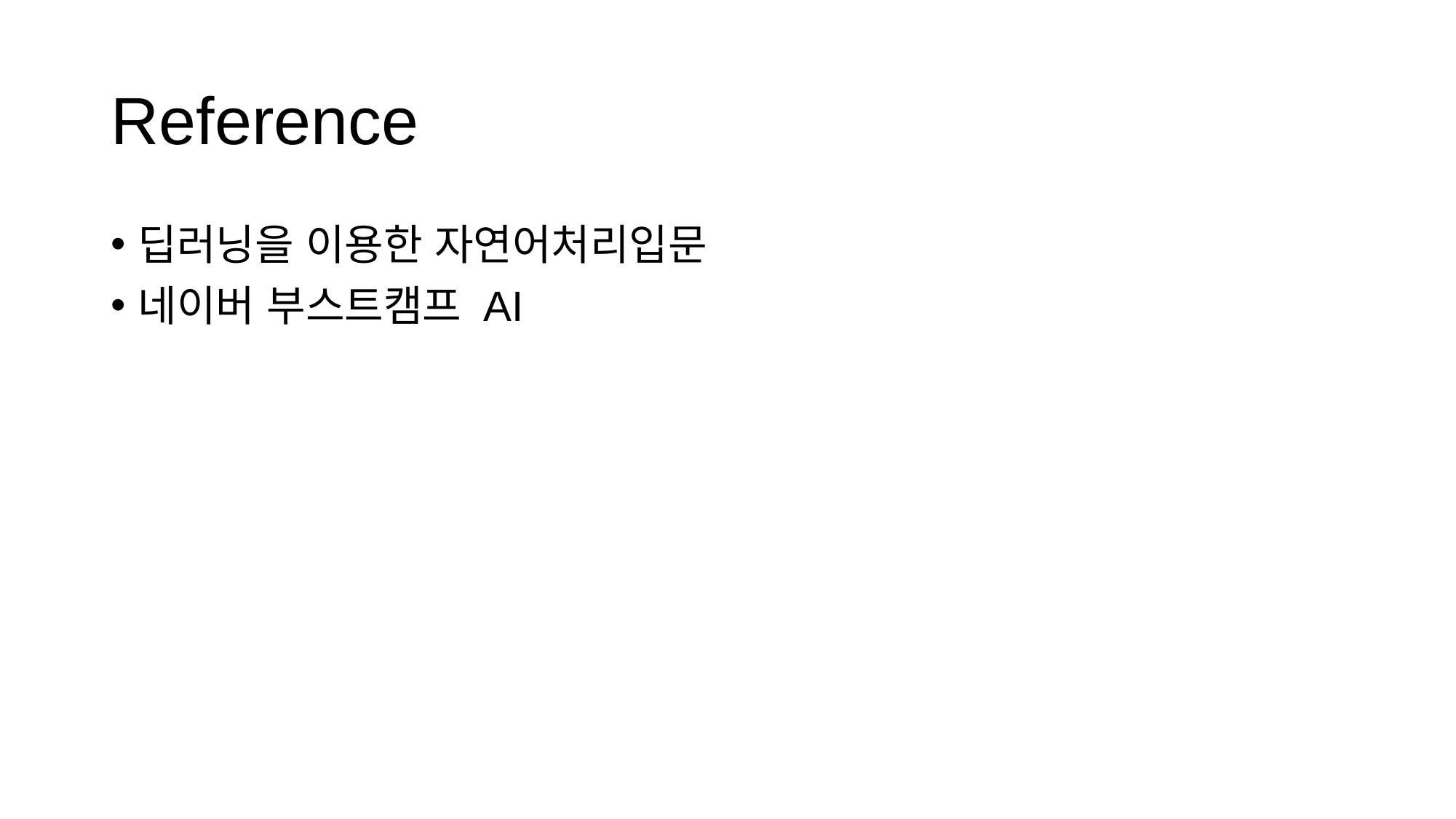

# Reference
딥러닝을 이용한 자연어처리입문
네이버 부스트캠프 AI